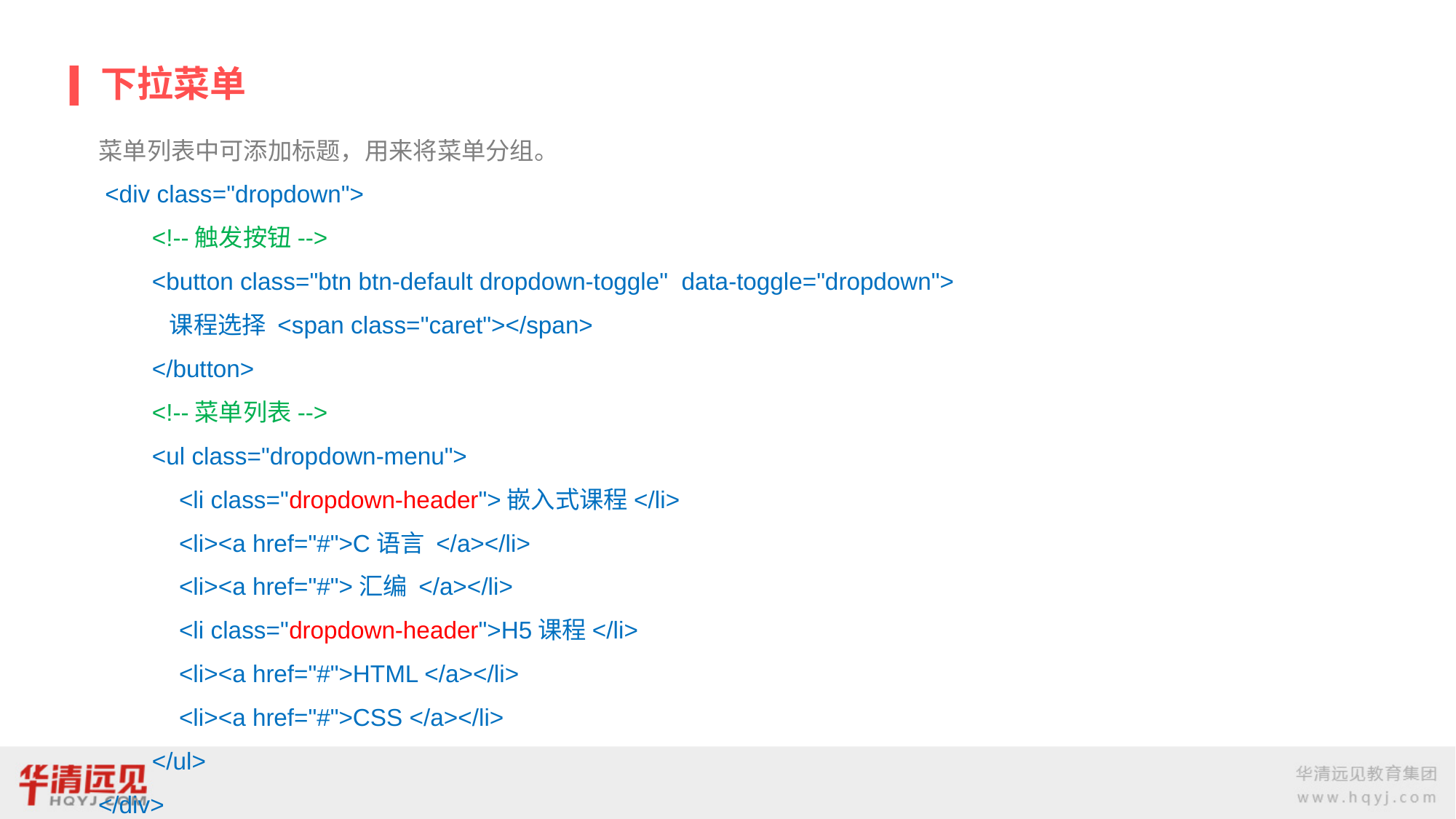

# 下拉菜单
菜单列表中可添加标题，用来将菜单分组。
 <div class="dropdown">
        <!--触发按钮-->
        <button class="btn btn-default dropdown-toggle"  data-toggle="dropdown">
            课程选择 <span class="caret"></span>
        </button>
        <!--菜单列表-->
        <ul class="dropdown-menu">
            <li class="dropdown-header">嵌入式课程</li>
            <li><a href="#">C语言 </a></li>
            <li><a href="#">汇编 </a></li>
            <li class="dropdown-header">H5课程</li>
            <li><a href="#">HTML </a></li>
            <li><a href="#">CSS </a></li>
        </ul>
</div>